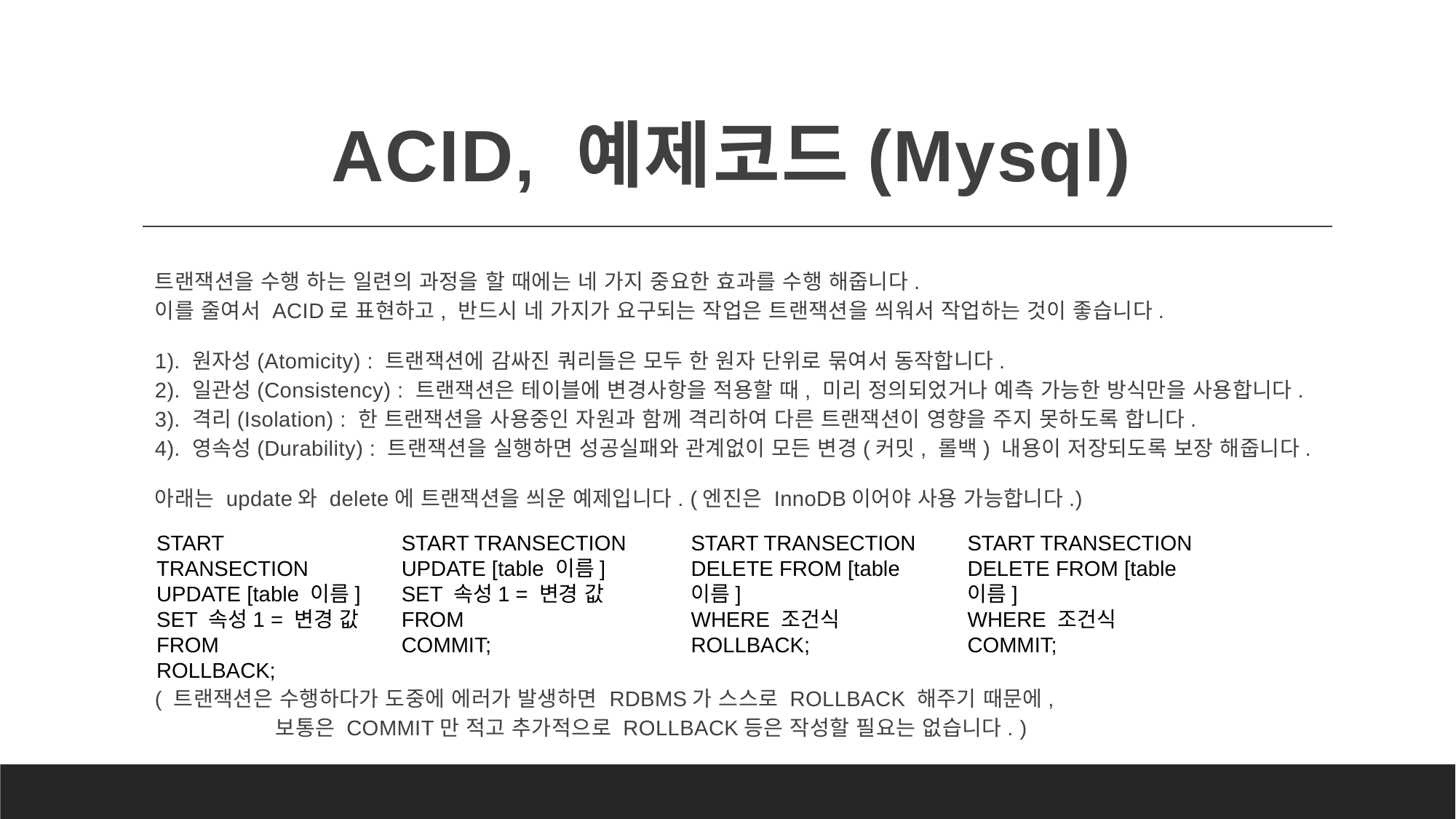

# ACID, 예제코드(Mysql)
트랜잭션을 수행 하는 일련의 과정을 할 때에는 네 가지 중요한 효과를 수행 해줍니다.
이를 줄여서 ACID로 표현하고, 반드시 네 가지가 요구되는 작업은 트랜잭션을 씌워서 작업하는 것이 좋습니다.
1). 원자성(Atomicity) : 트랜잭션에 감싸진 쿼리들은 모두 한 원자 단위로 묶여서 동작합니다.
2). 일관성(Consistency) : 트랜잭션은 테이블에 변경사항을 적용할 때, 미리 정의되었거나 예측 가능한 방식만을 사용합니다.
3). 격리(Isolation) : 한 트랜잭션을 사용중인 자원과 함께 격리하여 다른 트랜잭션이 영향을 주지 못하도록 합니다.
4). 영속성(Durability) : 트랜잭션을 실행하면 성공실패와 관계없이 모든 변경(커밋, 롤백) 내용이 저장되도록 보장 해줍니다.
아래는 update와 delete에 트랜잭션을 씌운 예제입니다. (엔진은 InnoDB이어야 사용 가능합니다.)

( 트랜잭션은 수행하다가 도중에 에러가 발생하면 RDBMS가 스스로 ROLLBACK 해주기 때문에,
	 보통은 COMMIT만 적고 추가적으로 ROLLBACK등은 작성할 필요는 없습니다. )
START TRANSECTION
UPDATE [table 이름]
SET 속성1 = 변경 값
FROM
ROLLBACK;
START TRANSECTION
UPDATE [table 이름]
SET 속성1 = 변경 값
FROM
COMMIT;
START TRANSECTION
DELETE FROM [table 이름]
WHERE 조건식
ROLLBACK;
START TRANSECTION
DELETE FROM [table 이름]
WHERE 조건식
COMMIT;